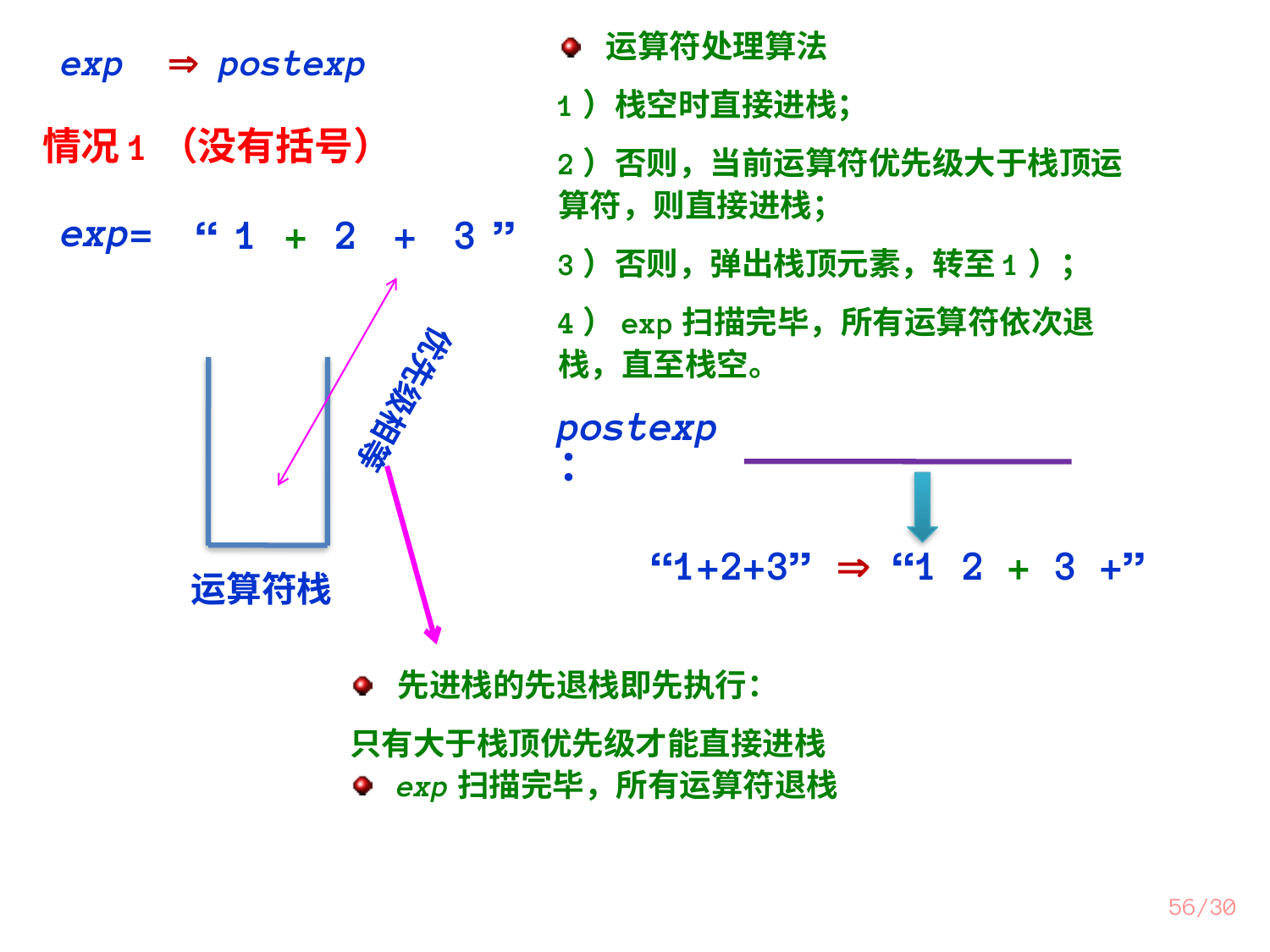

运算符处理算法
1）栈空时直接进栈；
2）否则，当前运算符优先级大于栈顶运算符，则直接进栈；
3）否则，弹出栈顶元素，转至1）；
4）exp扫描完毕，所有运算符依次退栈，直至栈空。
exp  ⇒ postexp
情况1（没有括号）
exp=
“
1
+
2
+
3
”
优先级相等
postexp：

“1+2+3” ⇒ “1 2 + 3 +”
运算符栈
先进栈的先退栈即先执行：
只有大于栈顶优先级才能直接进栈
exp扫描完毕，所有运算符退栈
56/30